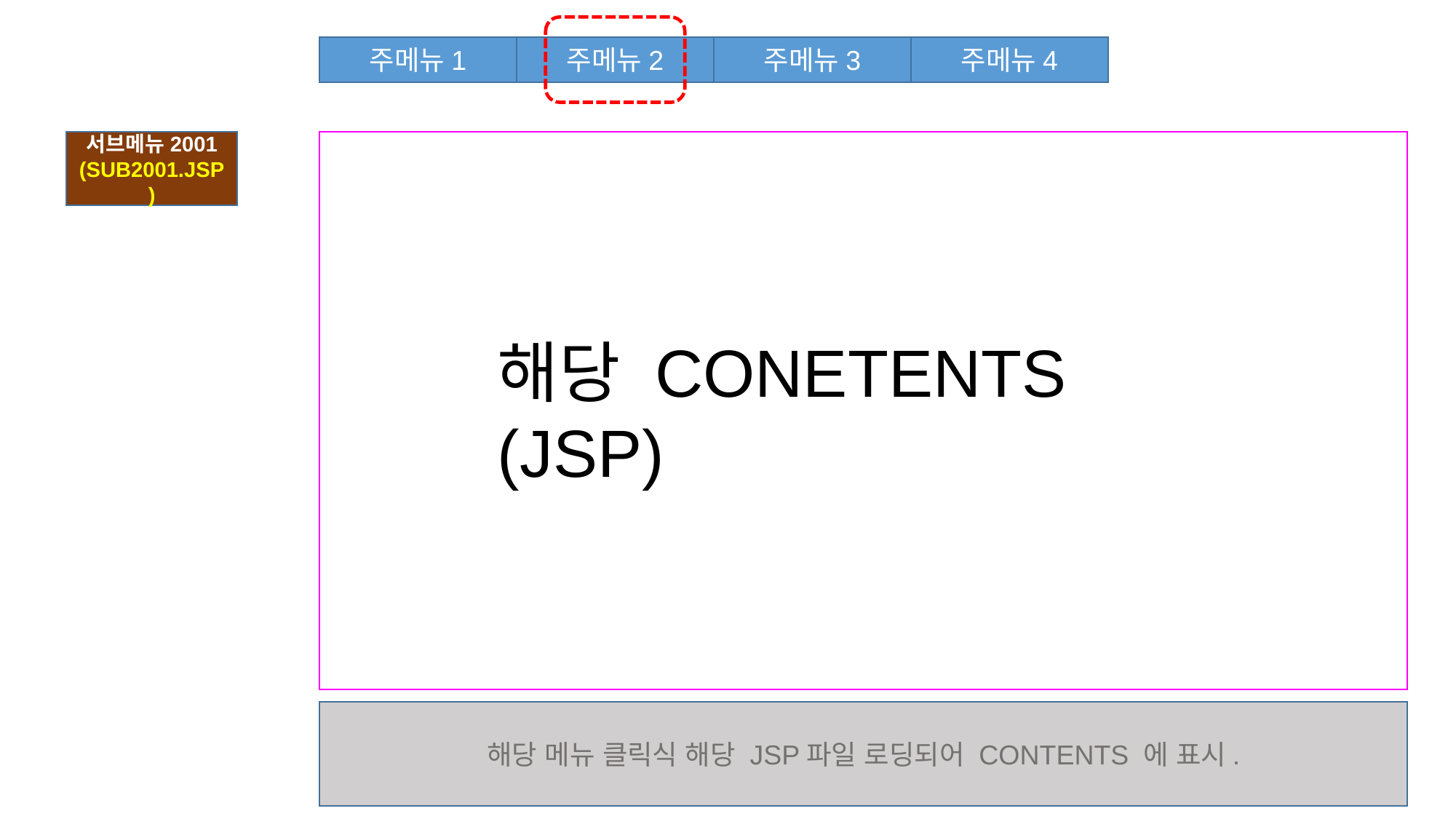

주메뉴4
주메뉴2
주메뉴3
주메뉴1
서브메뉴2001
(SUB2001.JSP)

해당 CONETENTS (JSP)
해당 메뉴 클릭식 해당 JSP파일 로딩되어 CONTENTS 에 표시.